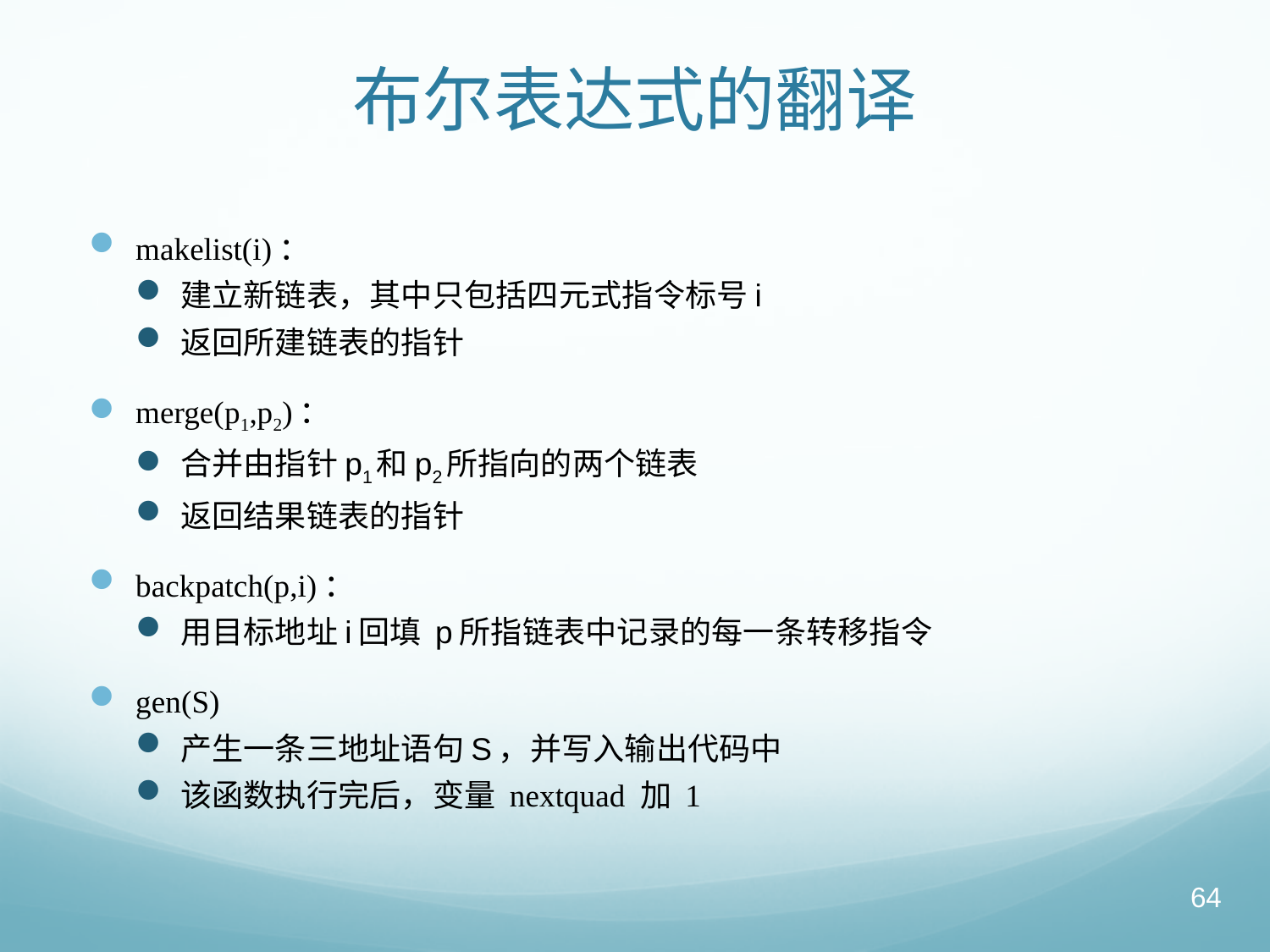

# 布尔表达式的翻译
makelist(i)：
建立新链表，其中只包括四元式指令标号i
返回所建链表的指针
merge(p1,p2)：
合并由指针p1和p2所指向的两个链表
返回结果链表的指针
backpatch(p,i)：
用目标地址i回填 p所指链表中记录的每一条转移指令
gen(S)
产生一条三地址语句S，并写入输出代码中
该函数执行完后，变量 nextquad 加 1

64